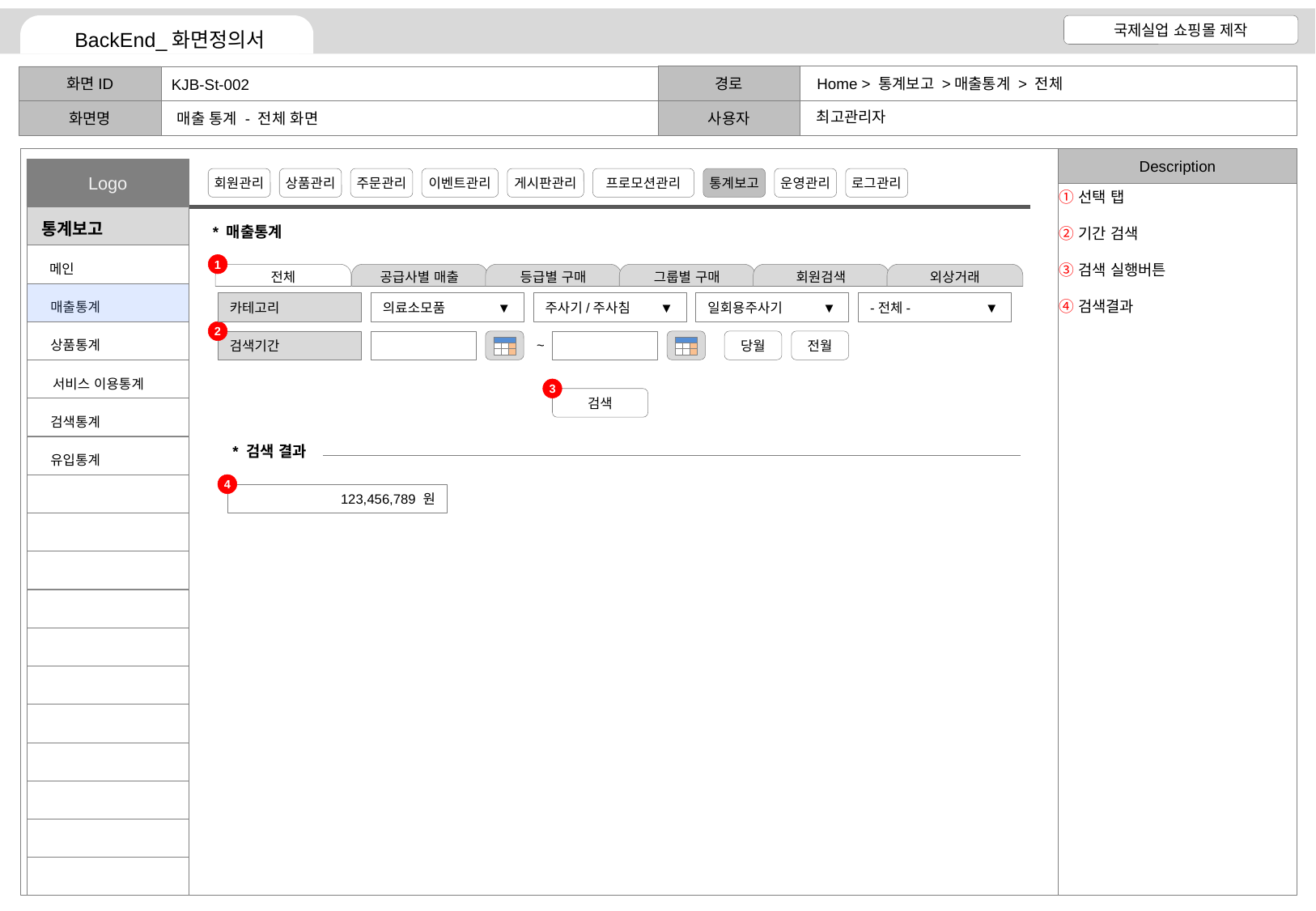

Home > 통계보고 >매출통계 > 전체
KJB-St-002
최고관리자
매출 통계 - 전체 화면
선택 탭

기간 검색

검색 실행버튼

검색결과
* 매출통계
1
전체
공급사별 매출
등급별 구매
그룹별 구매
회원검색
외상거래

카테고리
의료소모품
▼
주사기/주사침
▼
일회용주사기
▼
-전체-
▼
2
검색기간

~

당월
전월
3
검색
* 검색 결과
4
123,456,789 원